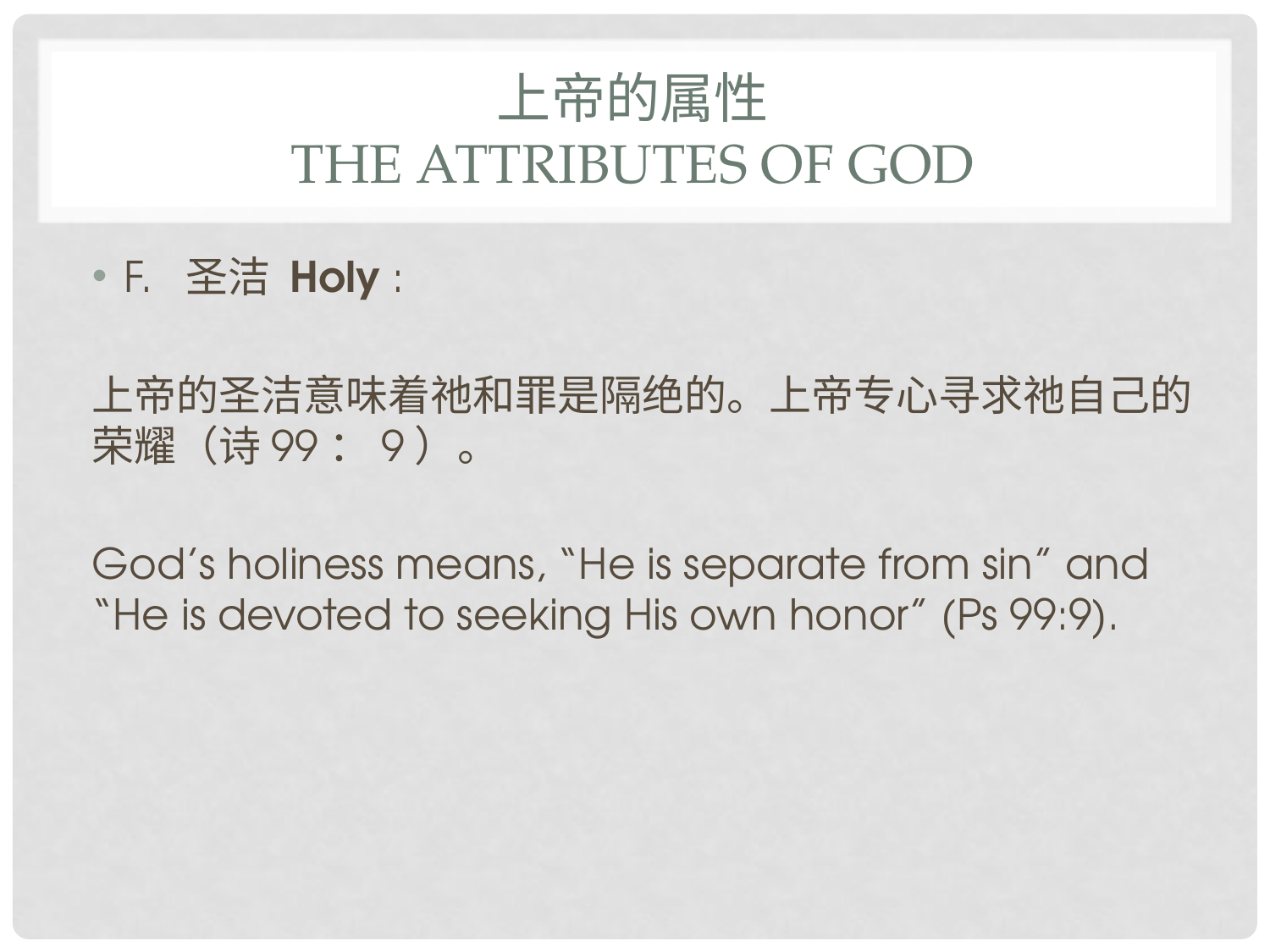

# 上帝的属性 The attributes of God
F.  圣洁 Holy :

上帝的圣洁意味着祂和罪是隔绝的。上帝专心寻求祂自己的荣耀（诗99：9）。

God’s holiness means, “He is separate from sin” and “He is devoted to seeking His own honor” (Ps 99:9).